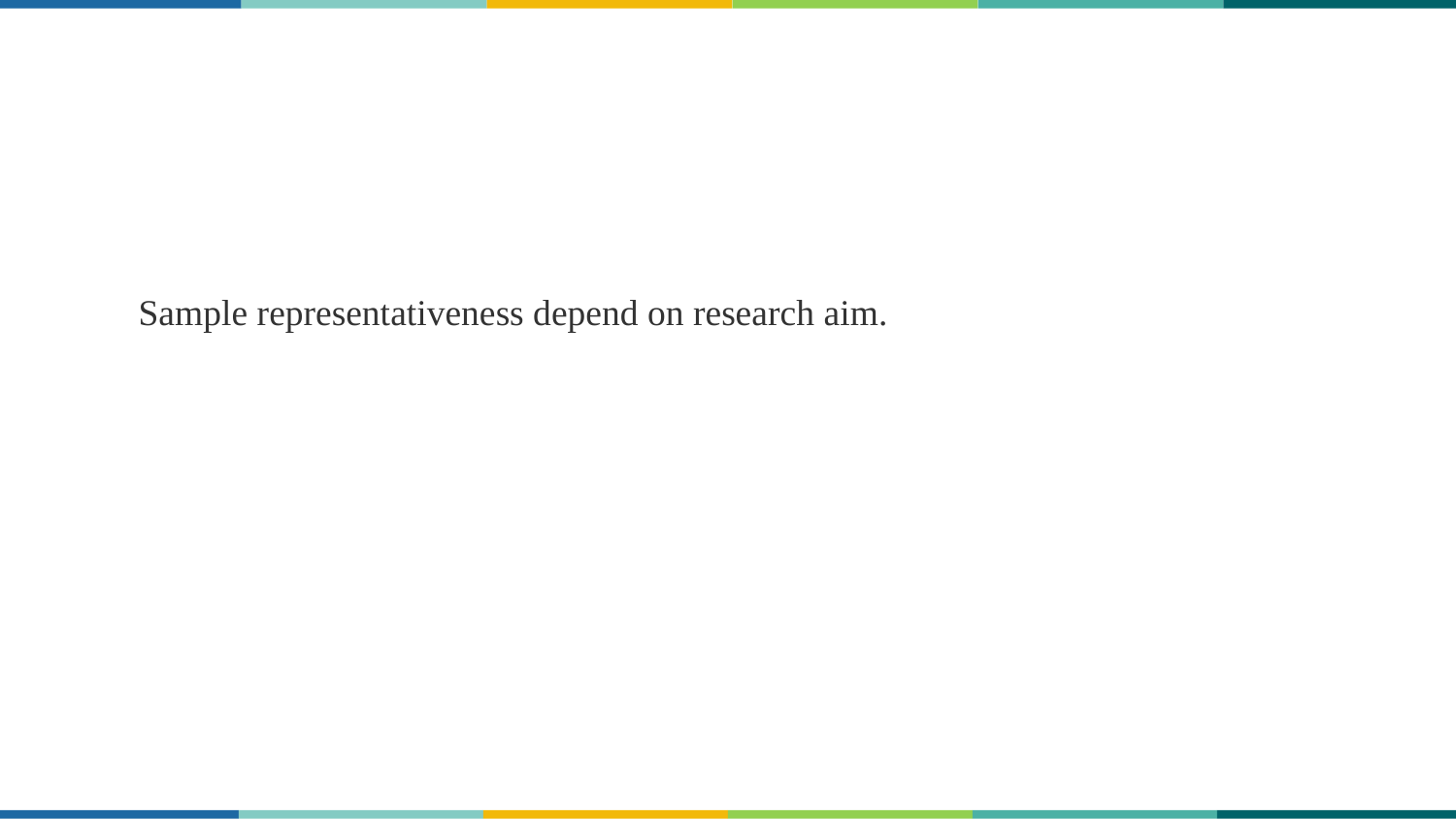

Sample representativeness depend on research aim.

华中师范大学研究生会